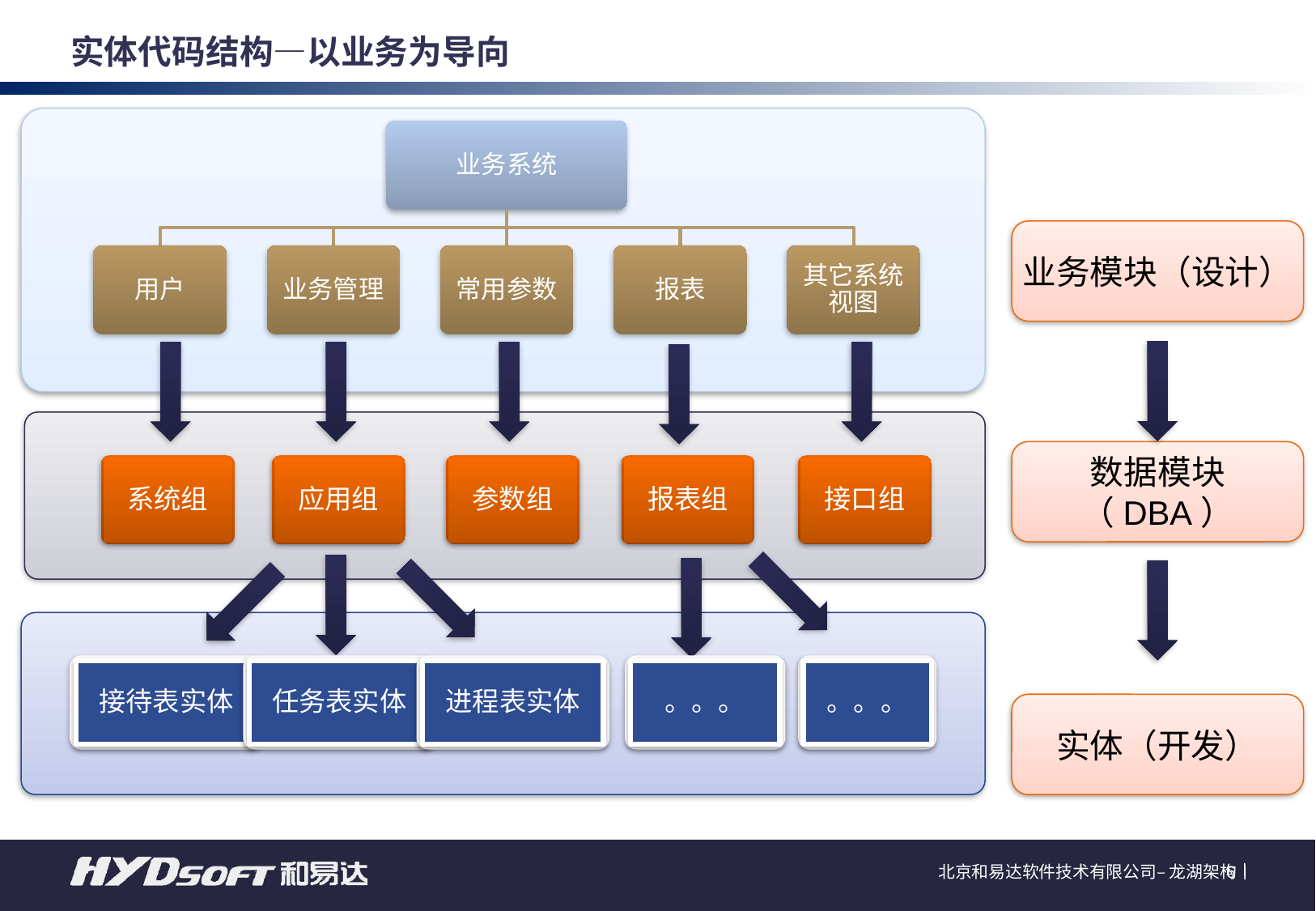

实体代码结构—以业务为导向

业务系统
用户
业务管理
常用参数
报表
其它系统视图
业务模块（设计）

数据模块（DBA）

系统组

应用组

参数组

报表组

接口组

接待表实体

任务表实体

进程表实体

。。。

。。。
实体（开发）